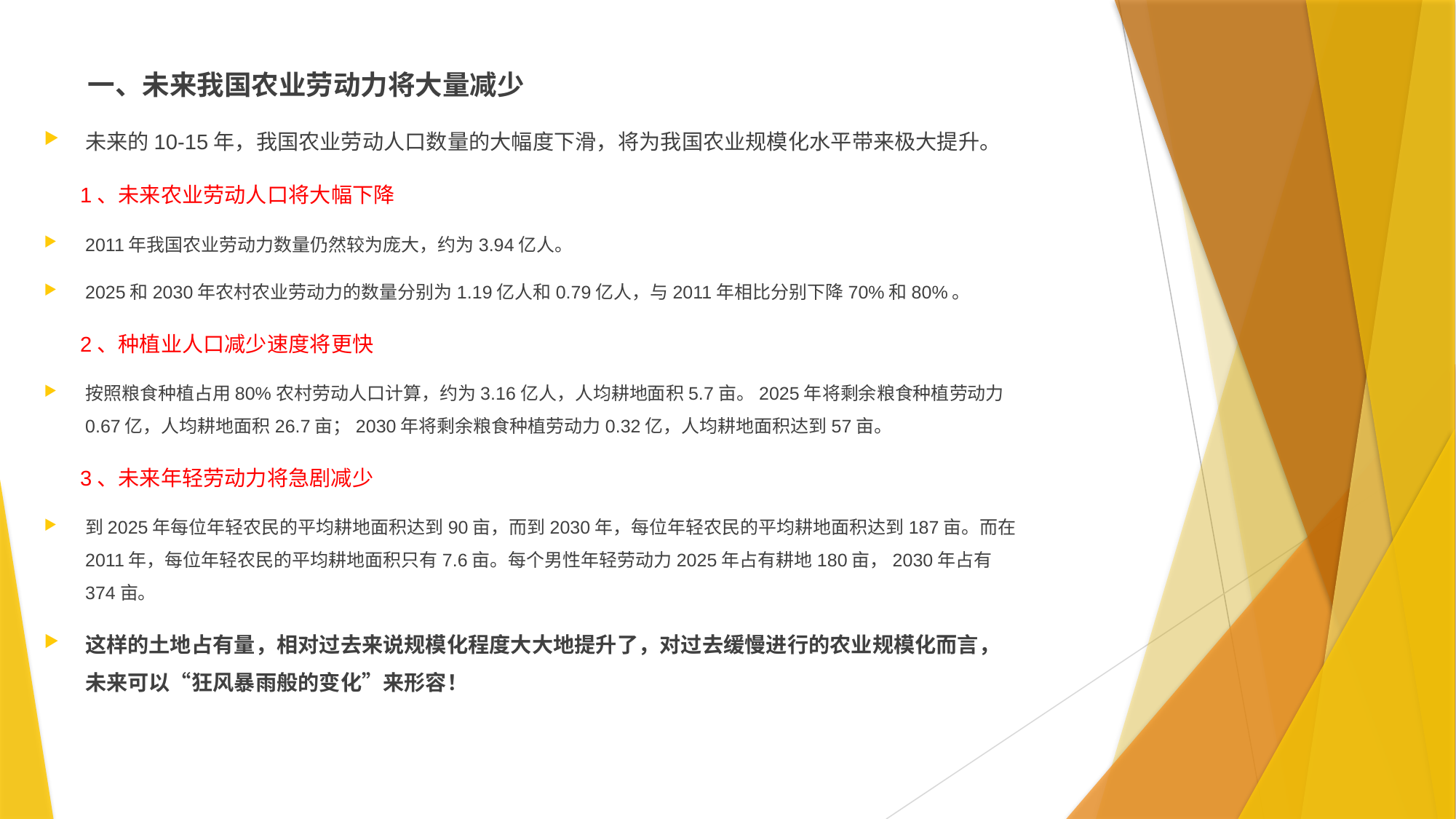

一、未来我国农业劳动力将大量减少
未来的10-15年，我国农业劳动人口数量的大幅度下滑，将为我国农业规模化水平带来极大提升。
      1、未来农业劳动人口将大幅下降
2011年我国农业劳动力数量仍然较为庞大，约为3.94亿人。
2025和2030年农村农业劳动力的数量分别为1.19亿人和0.79亿人，与2011年相比分别下降70%和80%。
      2、种植业人口减少速度将更快
按照粮食种植占用80%农村劳动人口计算，约为3.16亿人，人均耕地面积5.7亩。2025年将剩余粮食种植劳动力0.67亿，人均耕地面积26.7亩；2030年将剩余粮食种植劳动力0.32亿，人均耕地面积达到57亩。
      3、未来年轻劳动力将急剧减少
到2025年每位年轻农民的平均耕地面积达到90亩，而到2030年，每位年轻农民的平均耕地面积达到187亩。而在2011年，每位年轻农民的平均耕地面积只有7.6亩。每个男性年轻劳动力2025年占有耕地180亩，2030年占有374亩。
这样的土地占有量，相对过去来说规模化程度大大地提升了，对过去缓慢进行的农业规模化而言，未来可以“狂风暴雨般的变化”来形容！